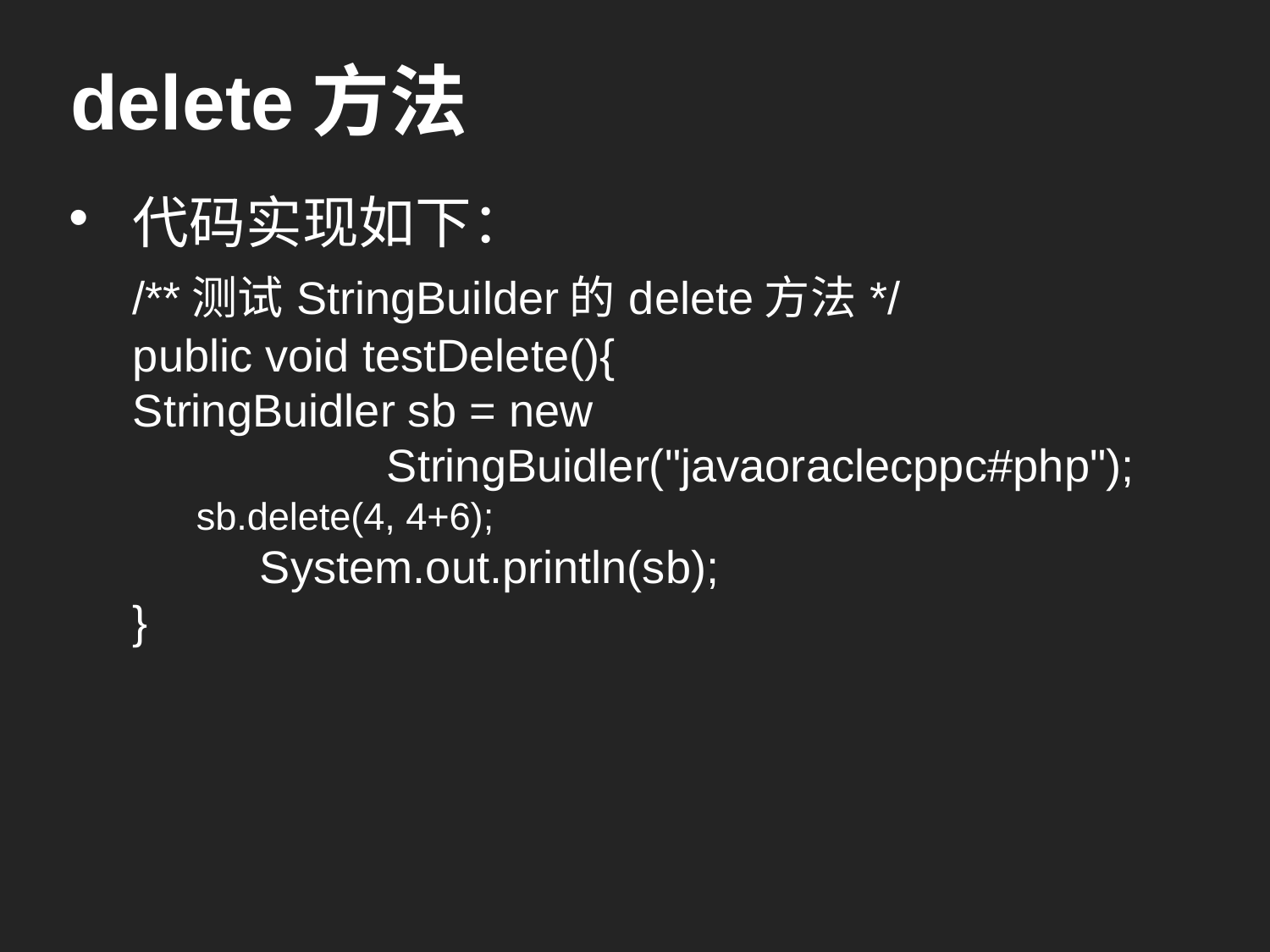

# delete方法
代码实现如下：
/**测试StringBuilder的delete方法*/
public void testDelete(){
StringBuidler sb = new
		StringBuidler("javaoraclecppc#php");
sb.delete(4, 4+6);
	System.out.println(sb);
}